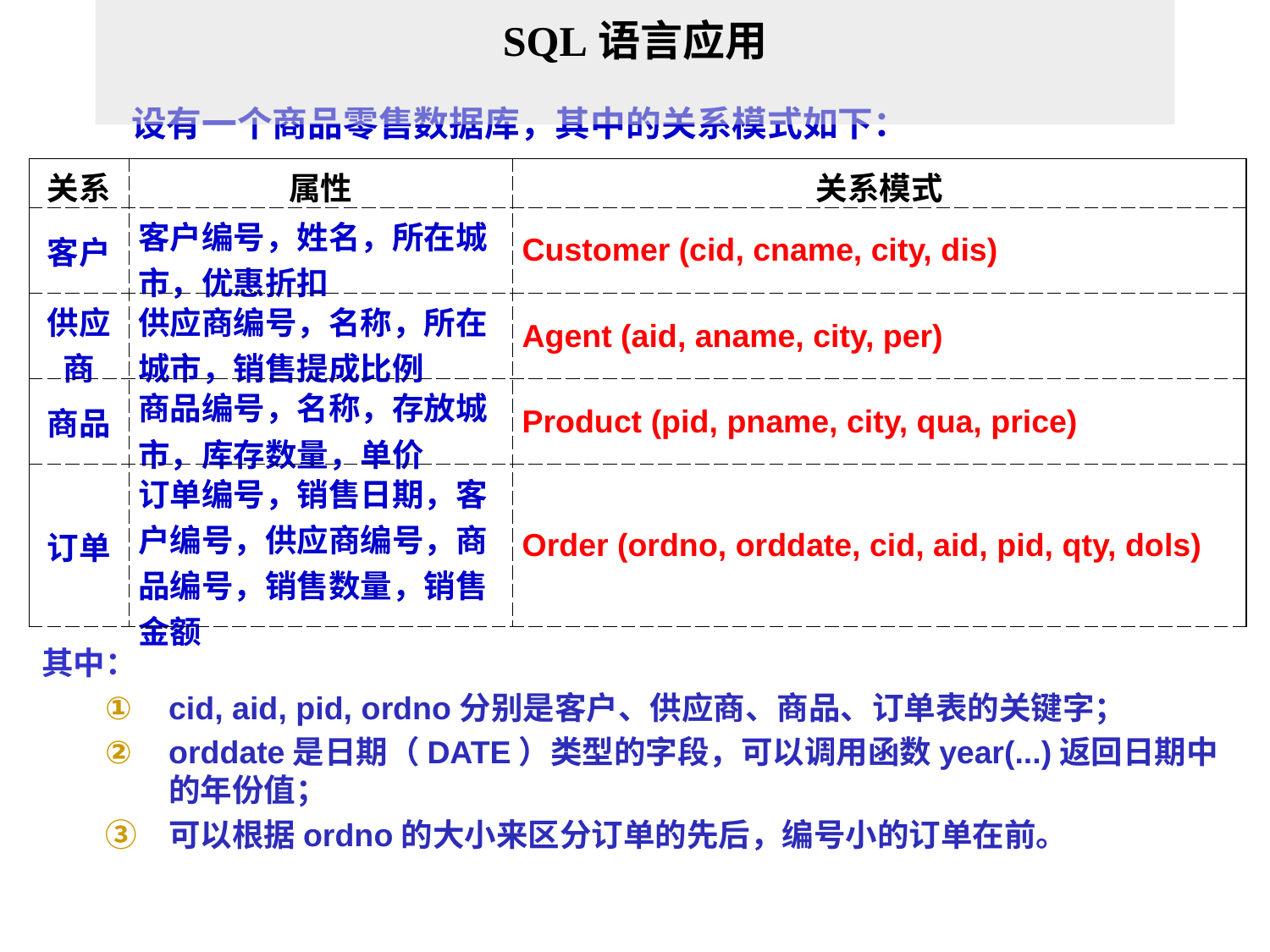

# SQL语言应用
设有一个商品零售数据库，其中的关系模式如下：
| 关系 | 属性 | 关系模式 |
| --- | --- | --- |
| 客户 | 客户编号，姓名，所在城市，优惠折扣 | Customer (cid, cname, city, dis) |
| 供应商 | 供应商编号，名称，所在城市，销售提成比例 | Agent (aid, aname, city, per) |
| 商品 | 商品编号，名称，存放城市，库存数量，单价 | Product (pid, pname, city, qua, price) |
| 订单 | 订单编号，销售日期，客户编号，供应商编号，商品编号，销售数量，销售金额 | Order (ordno, orddate, cid, aid, pid, qty, dols) |
其中：
cid, aid, pid, ordno分别是客户、供应商、商品、订单表的关键字；
orddate是日期（DATE）类型的字段，可以调用函数year(...)返回日期中的年份值；
可以根据ordno的大小来区分订单的先后，编号小的订单在前。